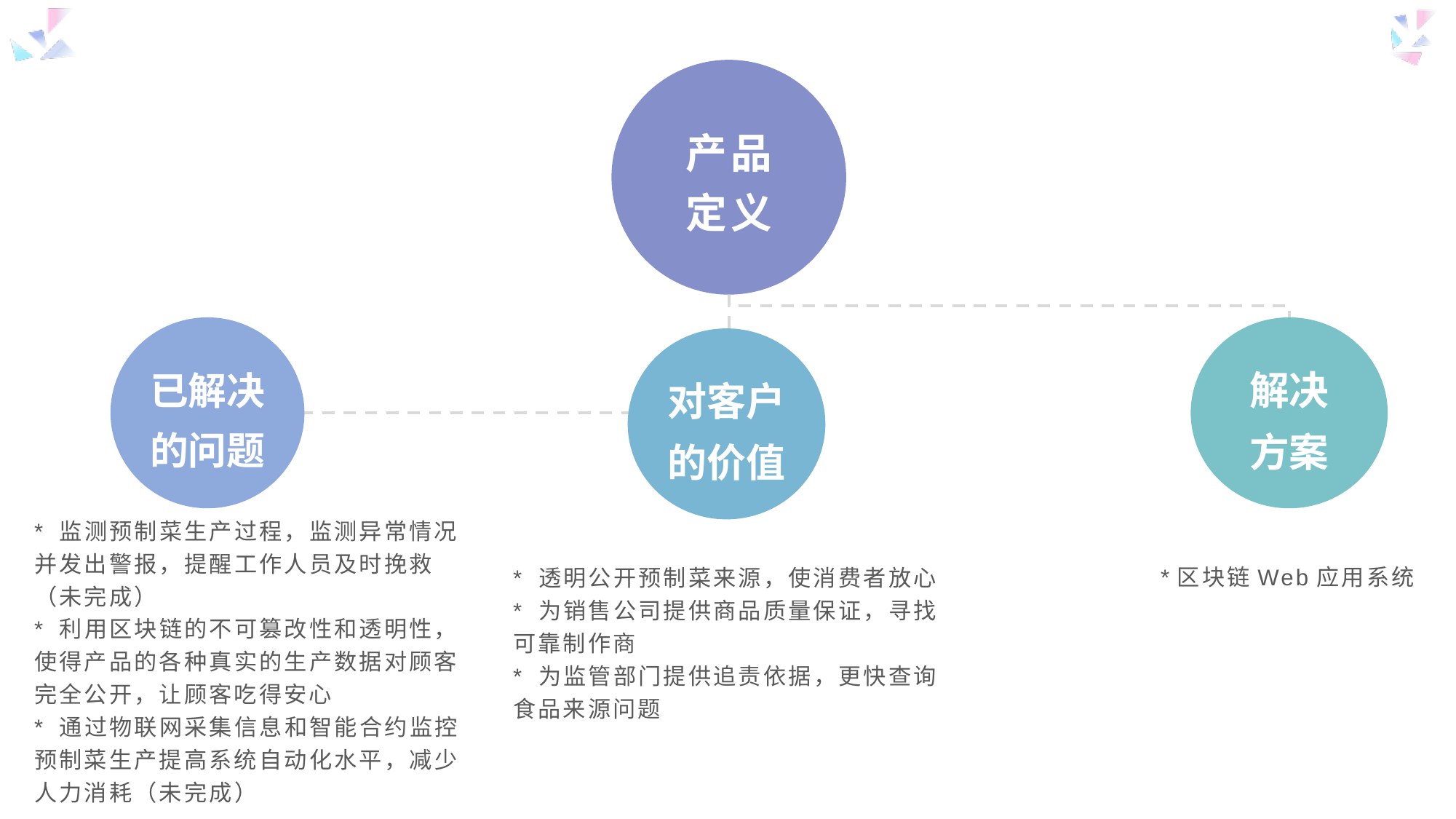

产品
定义
已解决的问题
解决方案
对客户的价值

* 监测预制菜生产过程，监测异常情况并发出警报，提醒工作人员及时挽救（未完成）
* 利用区块链的不可篡改性和透明性，使得产品的各种真实的生产数据对顾客完全公开，让顾客吃得安心
* 通过物联网采集信息和智能合约监控预制菜生产提高系统自动化水平，减少人力消耗（未完成）
* 透明公开预制菜来源，使消费者放心
* 为销售公司提供商品质量保证，寻找可靠制作商
* 为监管部门提供追责依据，更快查询食品来源问题
 *区块链Web应用系统